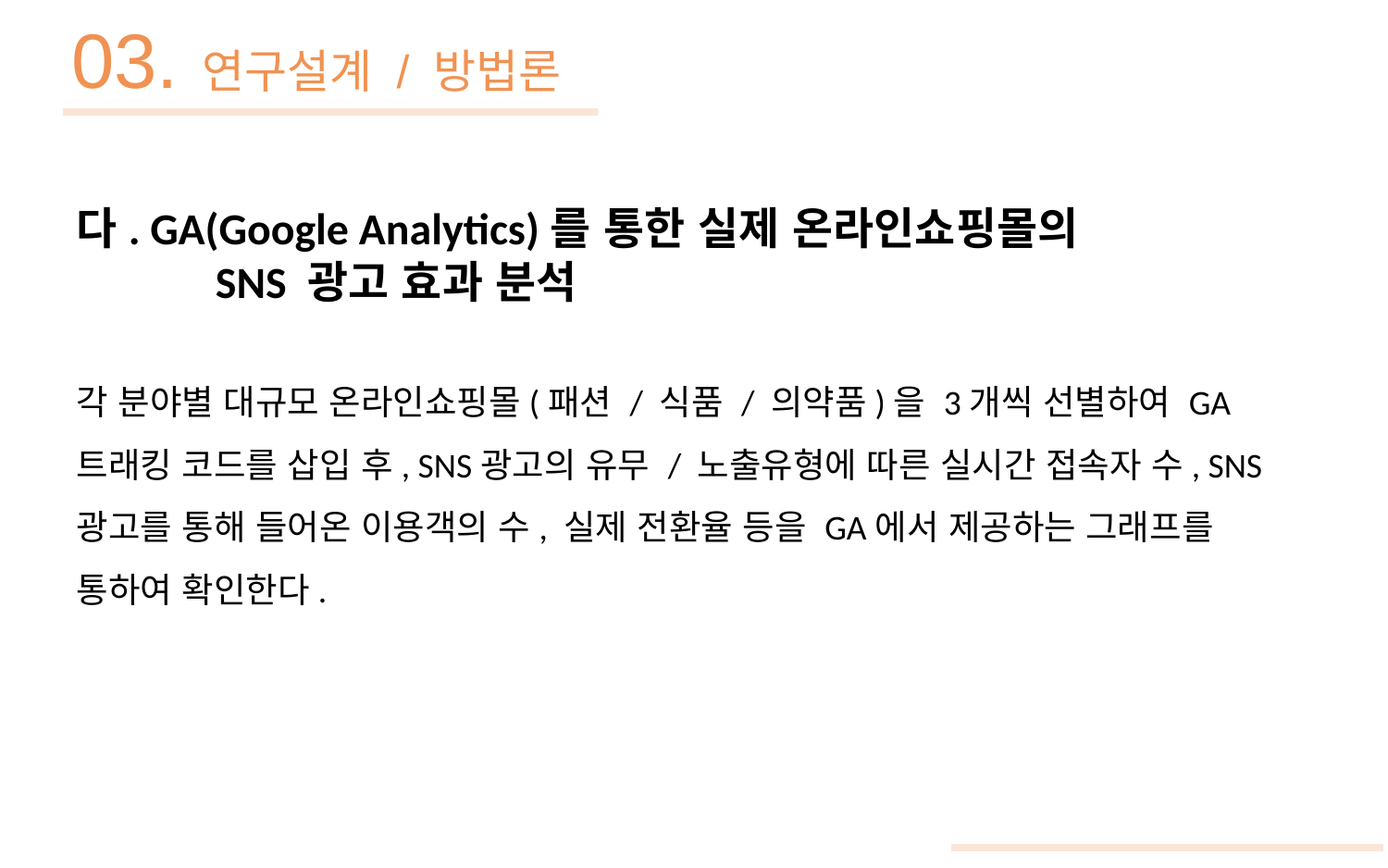

03. 연구설계 / 방법론
다. GA(Google Analytics)를 통한 실제 온라인쇼핑몰의
	SNS 광고 효과 분석

각 분야별 대규모 온라인쇼핑몰(패션 / 식품 / 의약품)을 3개씩 선별하여 GA트래킹 코드를 삽입 후, SNS광고의 유무 / 노출유형에 따른 실시간 접속자 수, SNS 광고를 통해 들어온 이용객의 수, 실제 전환율 등을 GA에서 제공하는 그래프를 통하여 확인한다.